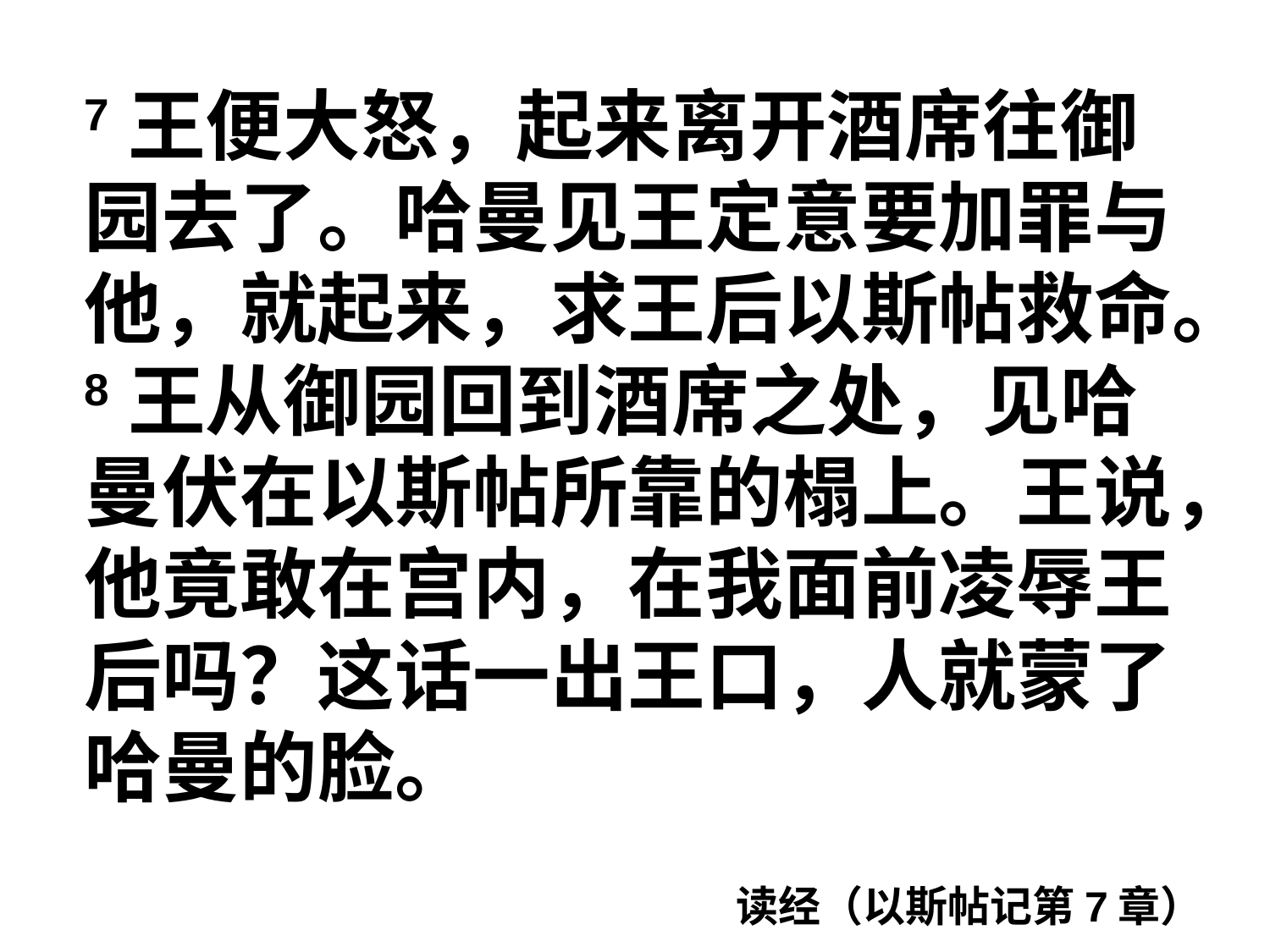

7王便大怒，起来离开酒席往御园去了。哈曼见王定意要加罪与他，就起来，求王后以斯帖救命。
8王从御园回到酒席之处，见哈曼伏在以斯帖所靠的榻上。王说，他竟敢在宫内，在我面前凌辱王后吗？这话一出王口，人就蒙了哈曼的脸。
读经（以斯帖记第7章）